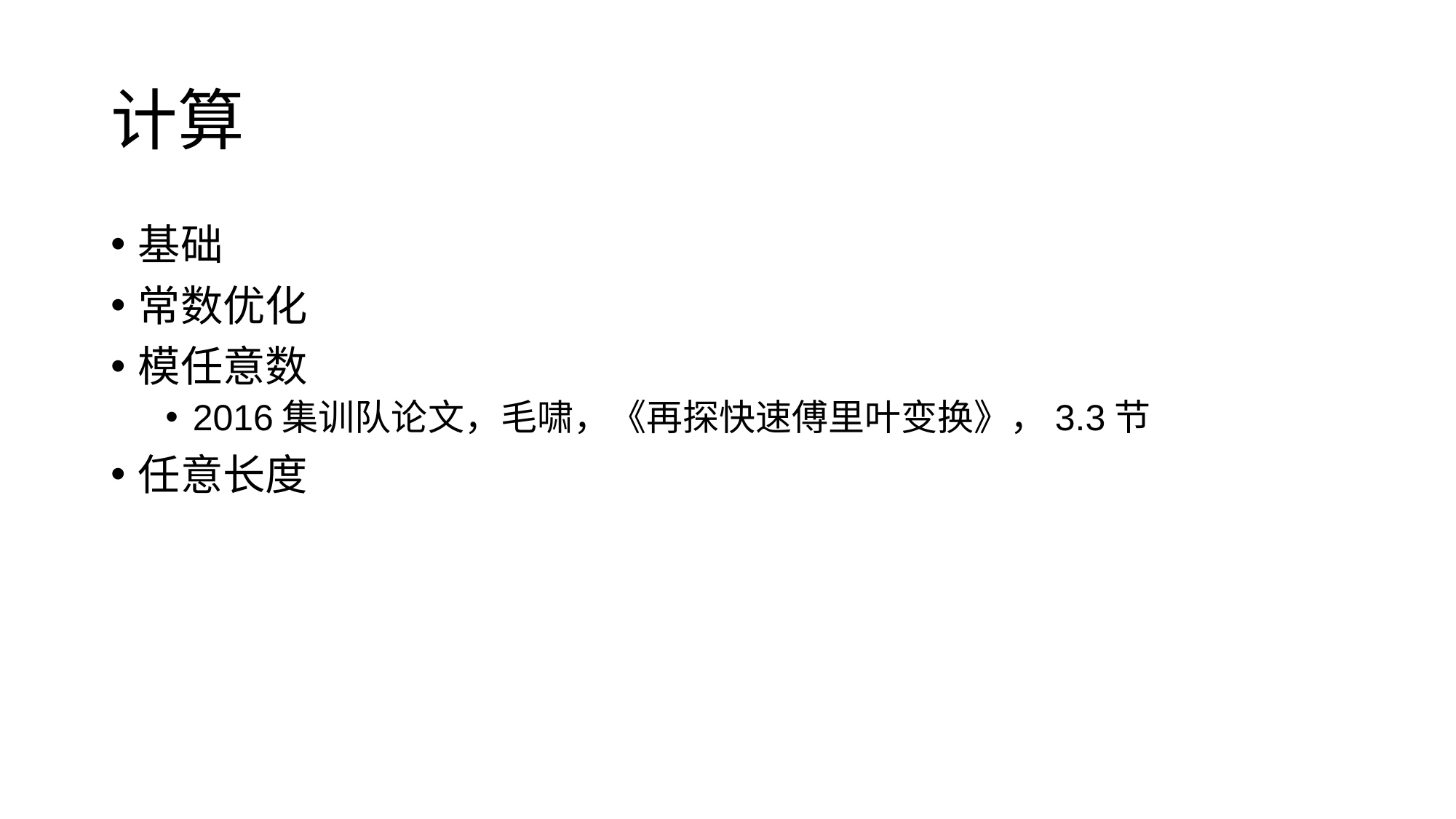

# 计算
基础
常数优化
模任意数
2016集训队论文，毛啸，《再探快速傅里叶变换》，3.3节
任意长度